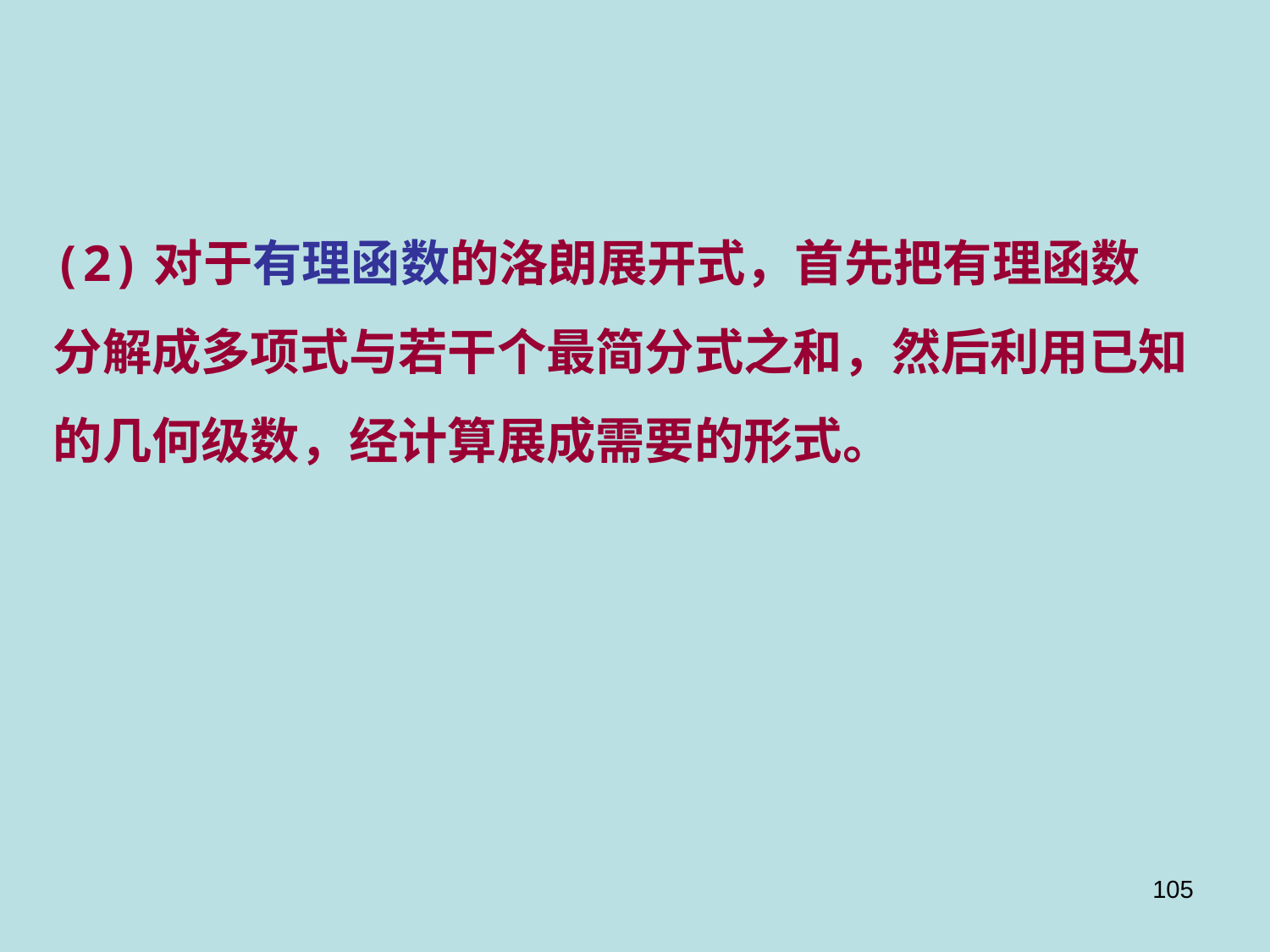

(2)对于有理函数的洛朗展开式，首先把有理函数
分解成多项式与若干个最简分式之和，然后利用已知的几何级数，经计算展成需要的形式。
105